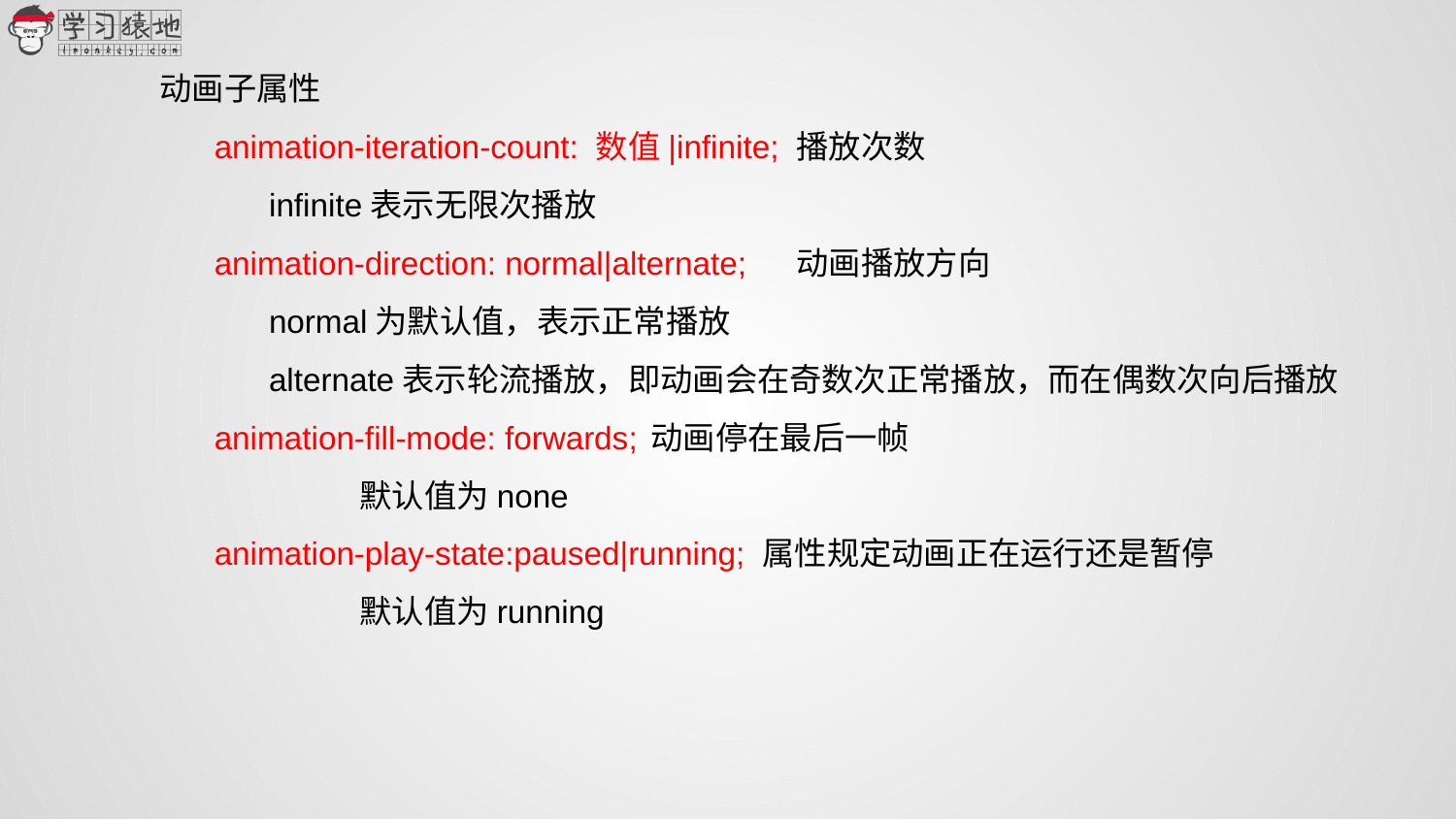

动画子属性
animation-iteration-count: 数值|infinite;	播放次数
infinite表示无限次播放
animation-direction: normal|alternate;	动画播放方向
normal为默认值，表示正常播放
alternate表示轮流播放，即动画会在奇数次正常播放，而在偶数次向后播放
animation-fill-mode: forwards;	动画停在最后一帧
	默认值为none
animation-play-state:paused|running; 属性规定动画正在运行还是暂停
	默认值为running